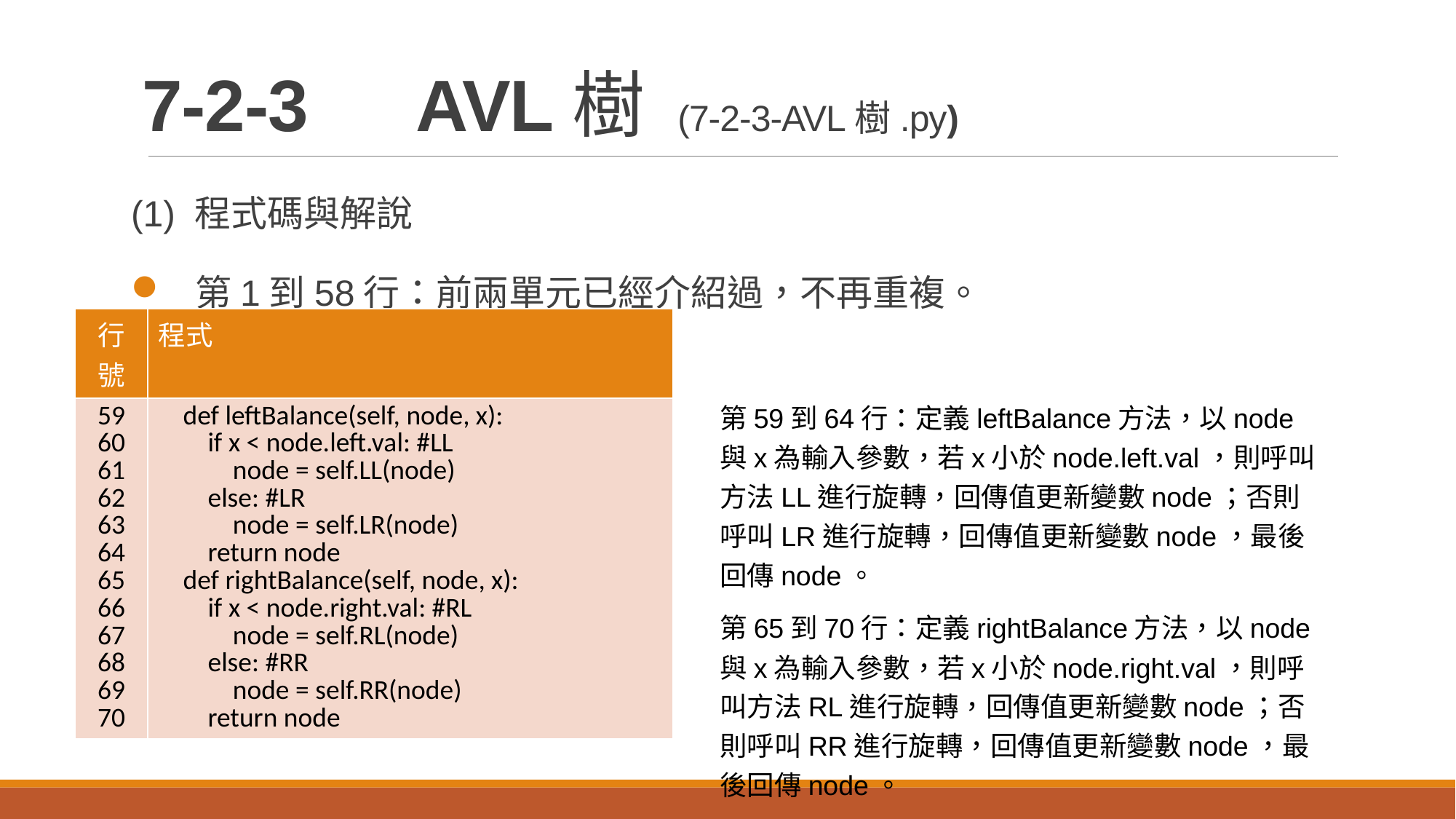

# 7-2-3　AVL樹 (7-2-3-AVL樹.py)
(1) 程式碼與解說
第1到58行：前兩單元已經介紹過，不再重複。
| 行號 | 程式 |
| --- | --- |
| 59 60 61 62 63 64 65 66 67 68 69 70 | def leftBalance(self, node, x): if x < node.left.val: #LL node = self.LL(node) else: #LR node = self.LR(node) return node def rightBalance(self, node, x): if x < node.right.val: #RL node = self.RL(node) else: #RR node = self.RR(node) return node |
第59到64行：定義leftBalance方法，以node與x為輸入參數，若x小於node.left.val，則呼叫方法LL進行旋轉，回傳值更新變數node；否則呼叫LR進行旋轉，回傳值更新變數node，最後回傳node。
第65到70行：定義rightBalance方法，以node與x為輸入參數，若x小於node.right.val，則呼叫方法RL進行旋轉，回傳值更新變數node；否則呼叫RR進行旋轉，回傳值更新變數node，最後回傳node。